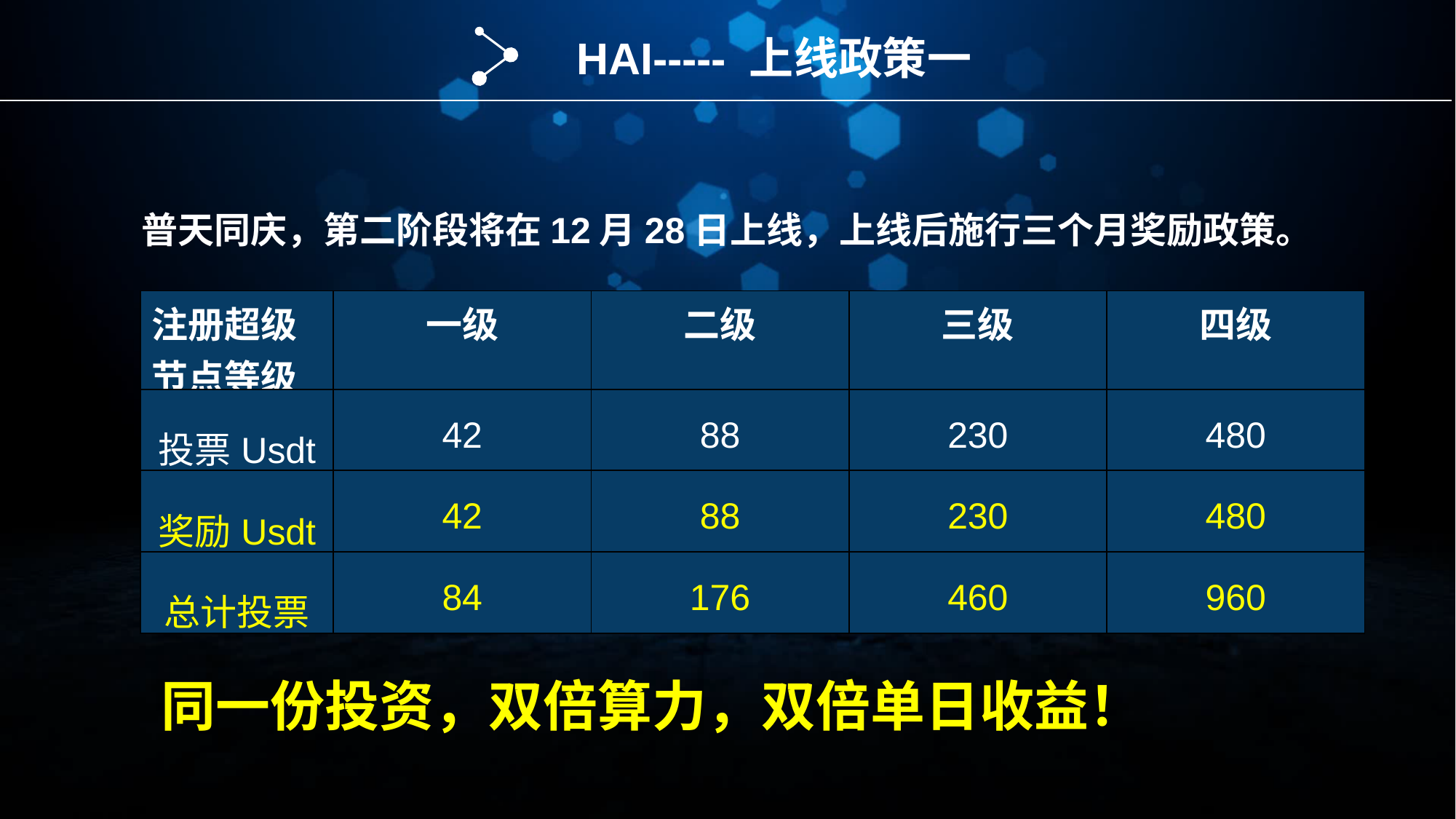

HAI----- 上线政策一
普天同庆，第二阶段将在12月28日上线，上线后施行三个月奖励政策。
| 注册超级节点等级 | 一级 | 二级 | 三级 | 四级 |
| --- | --- | --- | --- | --- |
| 投票Usdt | 42 | 88 | 230 | 480 |
| 奖励Usdt | 42 | 88 | 230 | 480 |
| 总计投票 | 84 | 176 | 460 | 960 |
同一份投资，双倍算力，双倍单日收益！